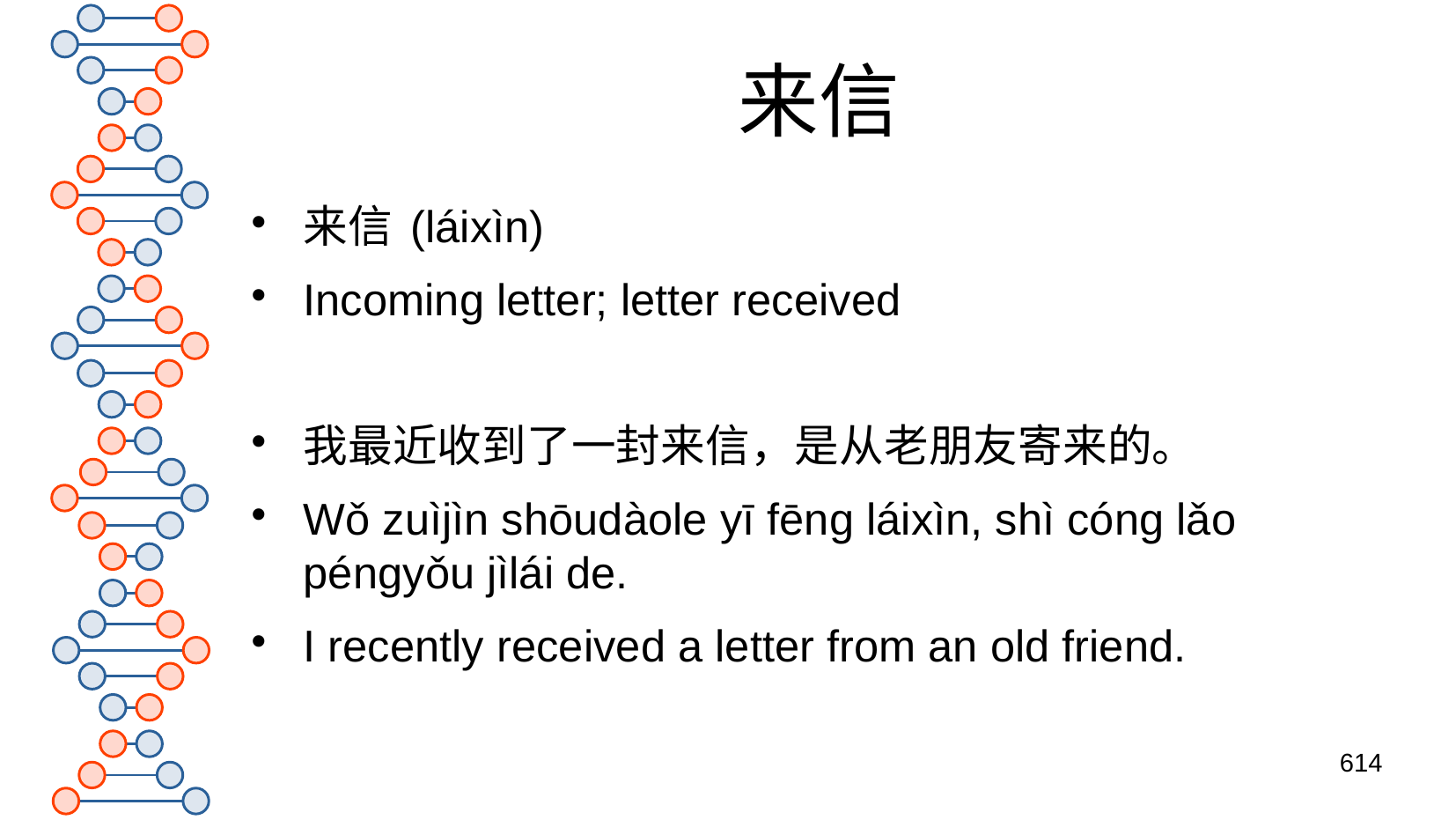

# 来信
来信 (láixìn)
Incoming letter; letter received

我最近收到了一封来信，是从老朋友寄来的。
Wǒ zuìjìn shōudàole yī fēng láixìn, shì cóng lǎo péngyǒu jìlái de.
I recently received a letter from an old friend.
614